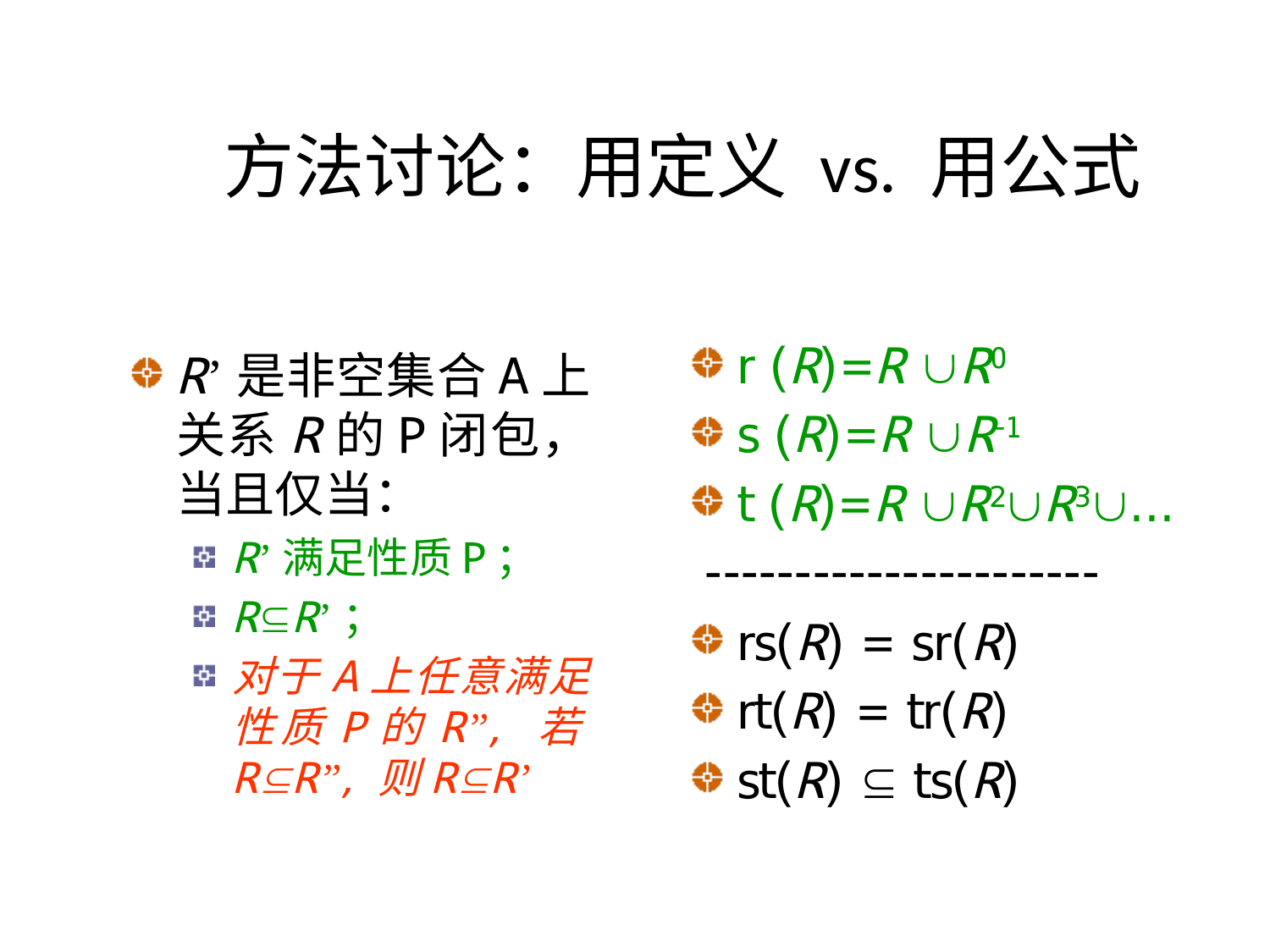

# 方法讨论：用定义 vs. 用公式
r (R)=R ∪R0
s (R)=R ∪R-1
t (R)=R ∪R2∪R3∪...
 ----------------------
rs(R) = sr(R)
rt(R) = tr(R)
st(R) ⊆ ts(R)

R’是非空集合A上关系R的P闭包，当且仅当：
R’满足性质P；
R⊆R’；
对于A上任意满足性质P的R”, 若R⊆R”, 则R⊆R’